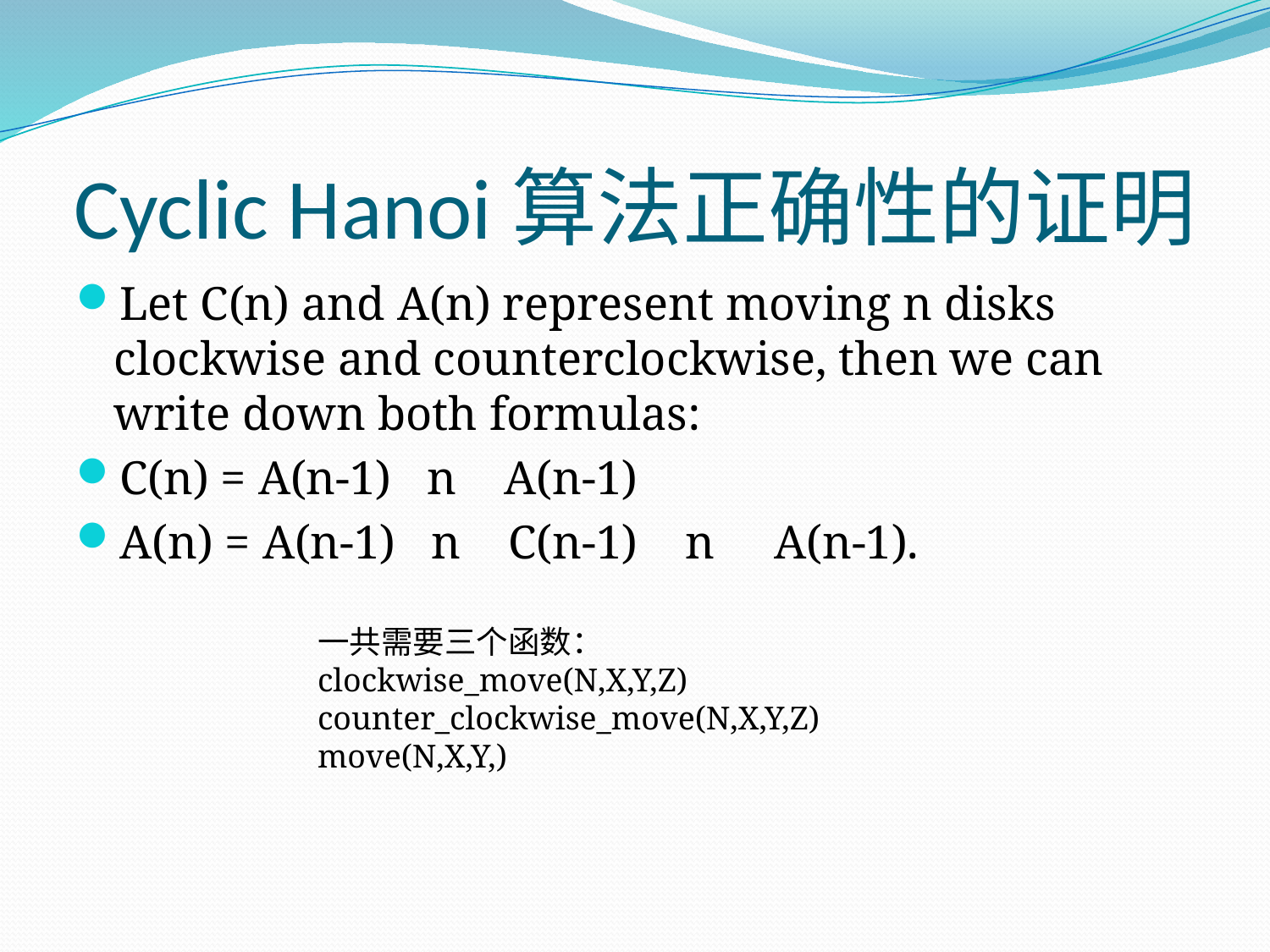

# Cyclic Hanoi算法正确性的证明
Let C(n) and A(n) represent moving n disks clockwise and counterclockwise, then we can write down both formulas:
C(n) = A(n-1)   n    A(n-1)
A(n) = A(n-1)   n    C(n-1)    n     A(n-1).
一共需要三个函数：
clockwise_move(N,X,Y,Z)
counter_clockwise_move(N,X,Y,Z)
move(N,X,Y,)